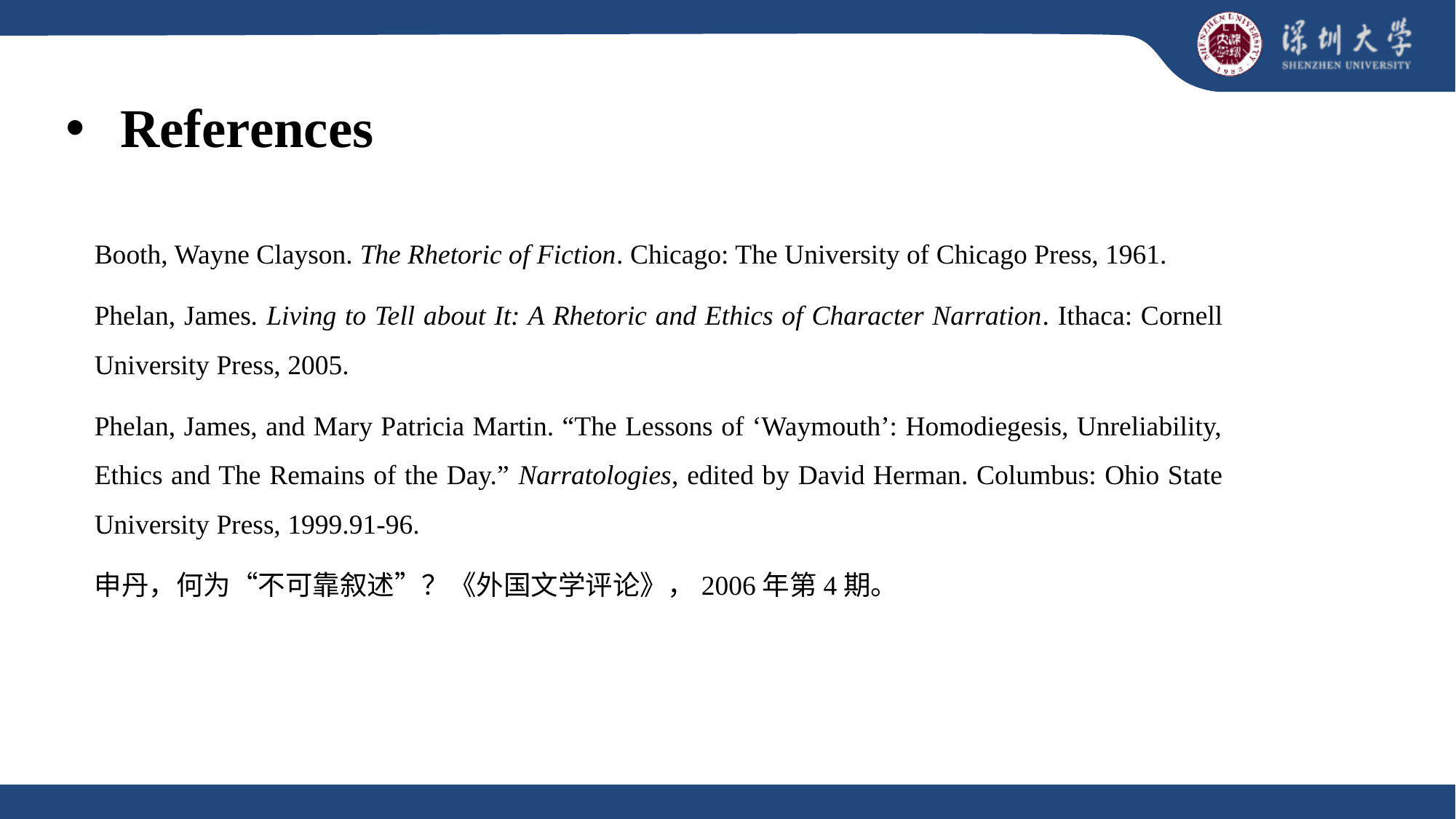

References
Booth, Wayne Clayson. The Rhetoric of Fiction. Chicago: The University of Chicago Press, 1961.
Phelan, James. Living to Tell about It: A Rhetoric and Ethics of Character Narration. Ithaca: Cornell University Press, 2005.
Phelan, James, and Mary Patricia Martin. “The Lessons of ‘Waymouth’: Homodiegesis, Unreliability, Ethics and The Remains of the Day.” Narratologies, edited by David Herman. Columbus: Ohio State University Press, 1999.91-96.
申丹，何为“不可靠叙述”？《外国文学评论》，2006年第4期。